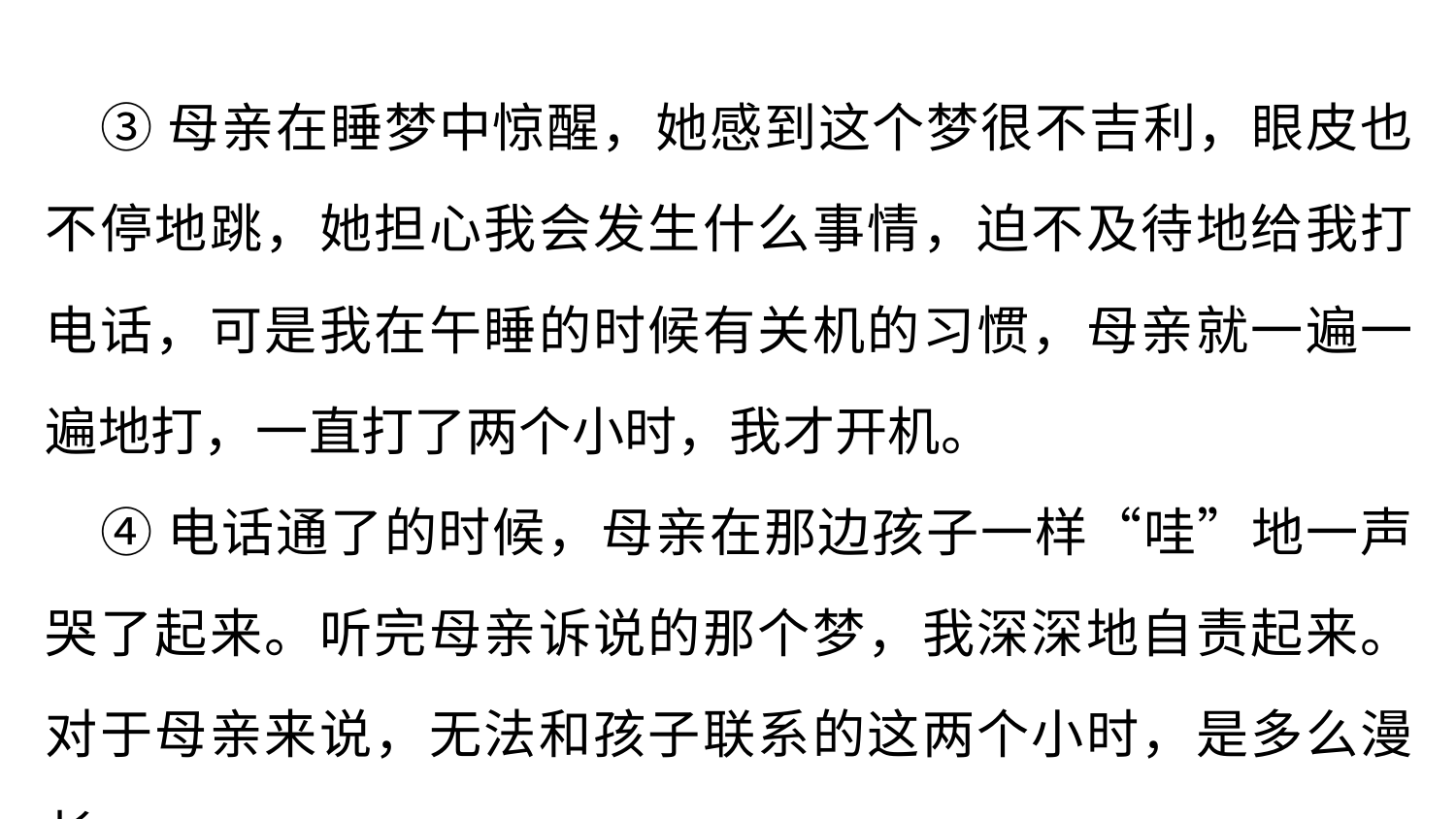

③母亲在睡梦中惊醒，她感到这个梦很不吉利，眼皮也不停地跳，她担心我会发生什么事情，迫不及待地给我打电话，可是我在午睡的时候有关机的习惯，母亲就一遍一遍地打，一直打了两个小时，我才开机。
    ④电话通了的时候，母亲在那边孩子一样“哇”地一声哭了起来。听完母亲诉说的那个梦，我深深地自责起来。对于母亲来说，无法和孩子联系的这两个小时，是多么漫长。